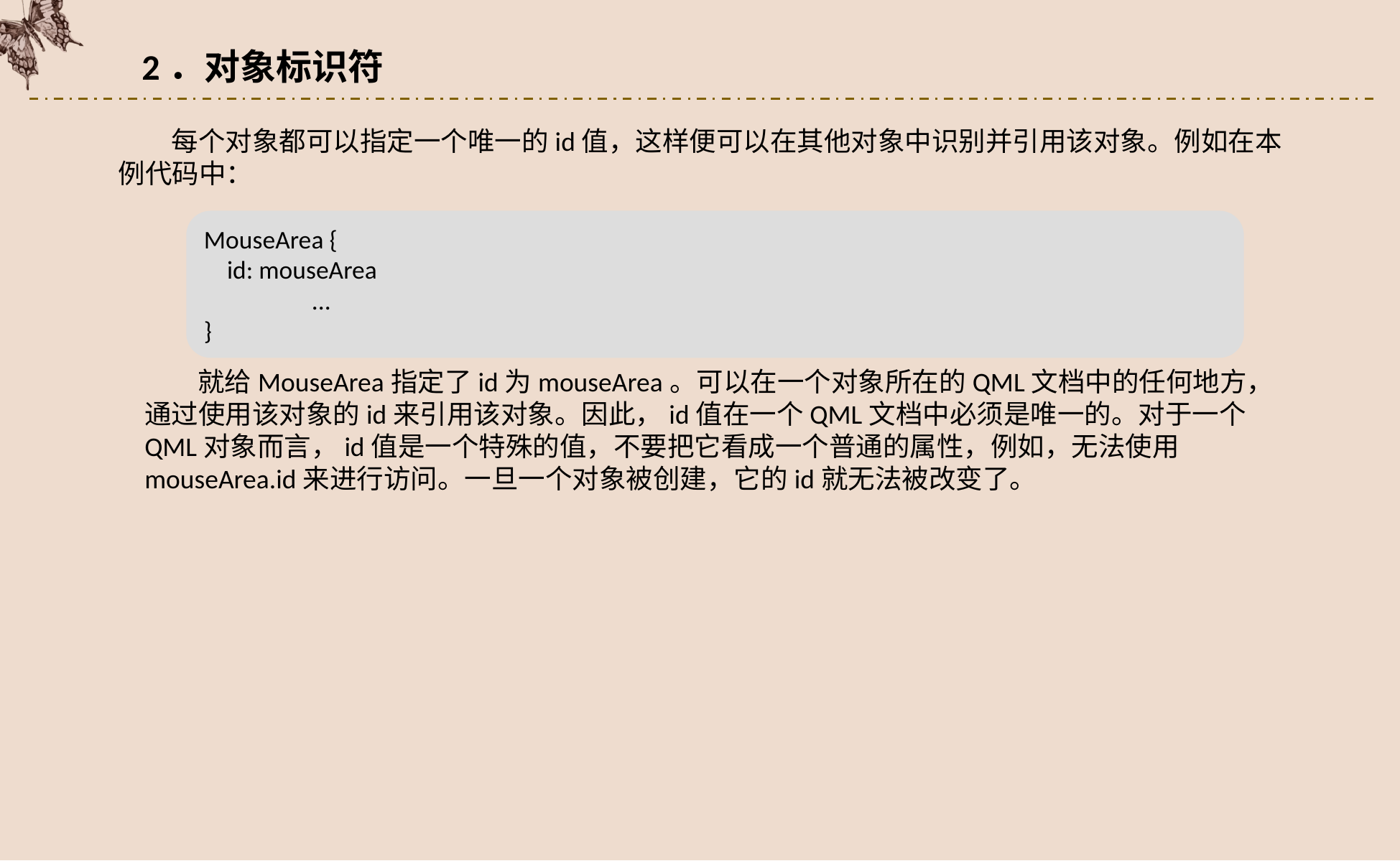

2．对象标识符
每个对象都可以指定一个唯一的id值，这样便可以在其他对象中识别并引用该对象。例如在本例代码中：
MouseArea {
    id: mouseArea
	...
}
就给MouseArea指定了id为mouseArea。可以在一个对象所在的QML文档中的任何地方，通过使用该对象的id来引用该对象。因此，id值在一个QML文档中必须是唯一的。对于一个QML对象而言，id值是一个特殊的值，不要把它看成一个普通的属性，例如，无法使用mouseArea.id来进行访问。一旦一个对象被创建，它的id就无法被改变了。